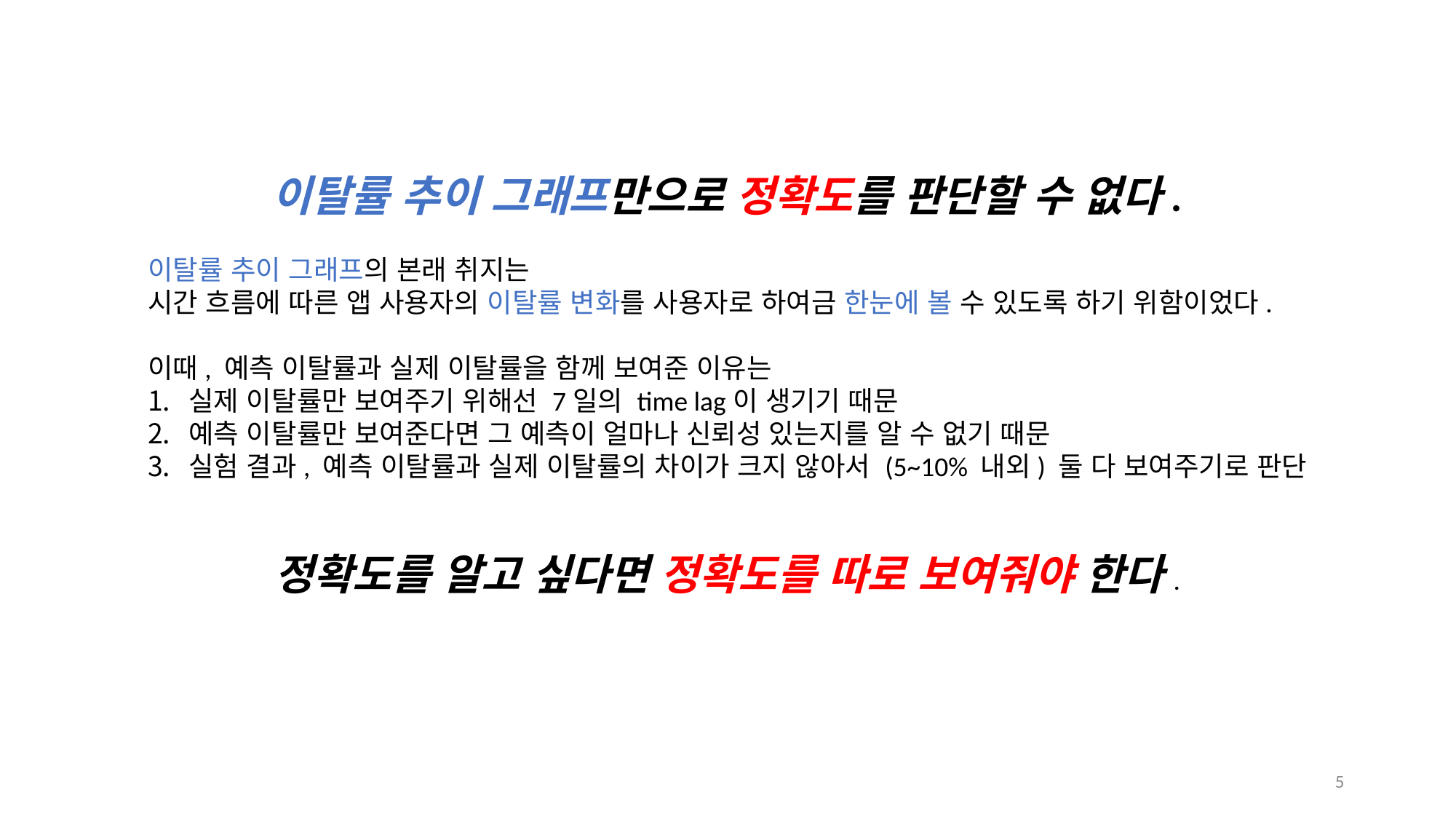

이탈률 추이 그래프만으로 정확도를 판단할 수 없다.

이탈률 추이 그래프의 본래 취지는
시간 흐름에 따른 앱 사용자의 이탈률 변화를 사용자로 하여금 한눈에 볼 수 있도록 하기 위함이었다.

이때, 예측 이탈률과 실제 이탈률을 함께 보여준 이유는
실제 이탈률만 보여주기 위해선 7일의 time lag이 생기기 때문
예측 이탈률만 보여준다면 그 예측이 얼마나 신뢰성 있는지를 알 수 없기 때문
실험 결과, 예측 이탈률과 실제 이탈률의 차이가 크지 않아서 (5~10% 내외) 둘 다 보여주기로 판단

정확도를 알고 싶다면 정확도를 따로 보여줘야 한다.
5